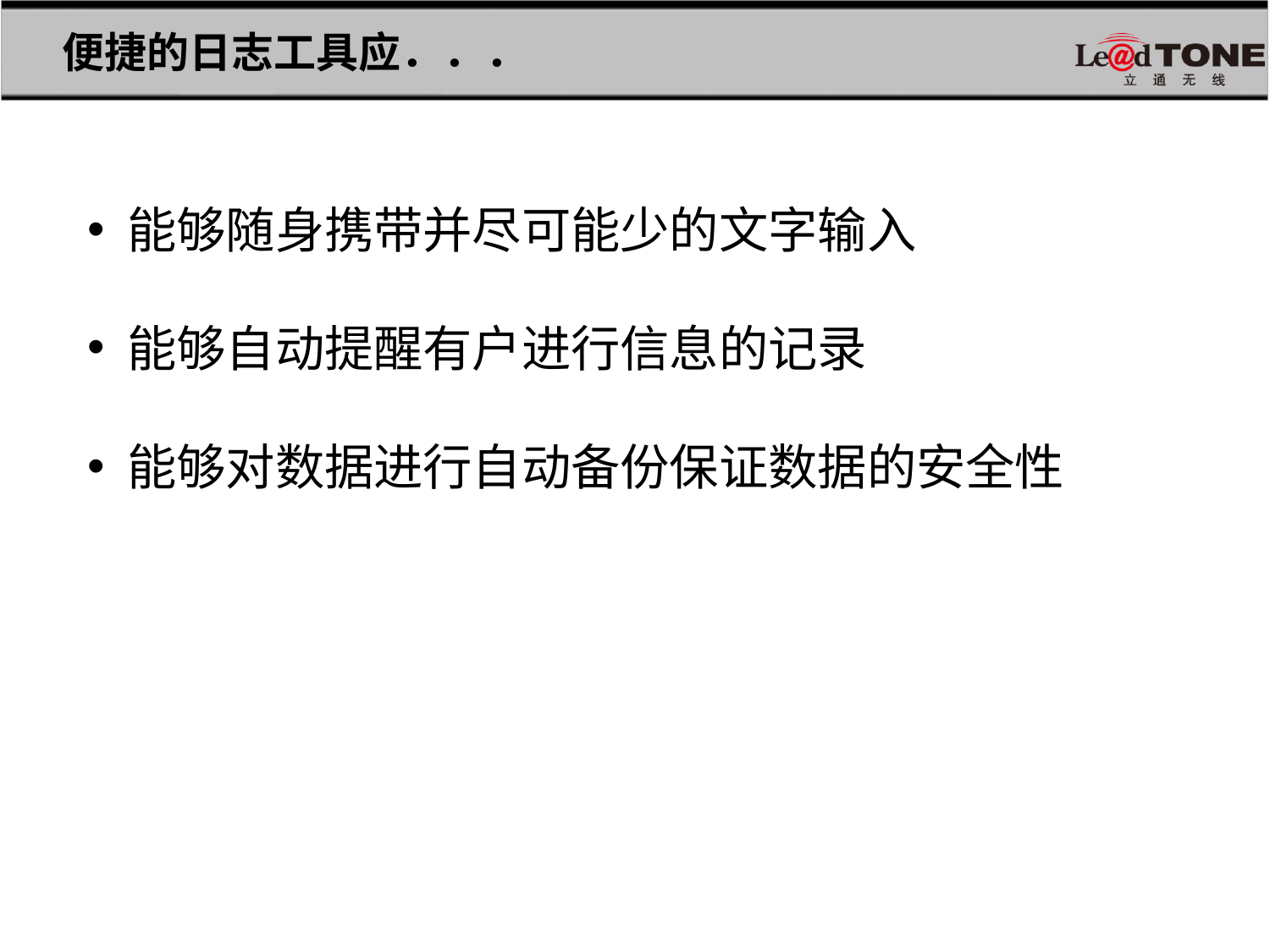

便捷的日志工具应．．．
能够随身携带并尽可能少的文字输入
能够自动提醒有户进行信息的记录
能够对数据进行自动备份保证数据的安全性